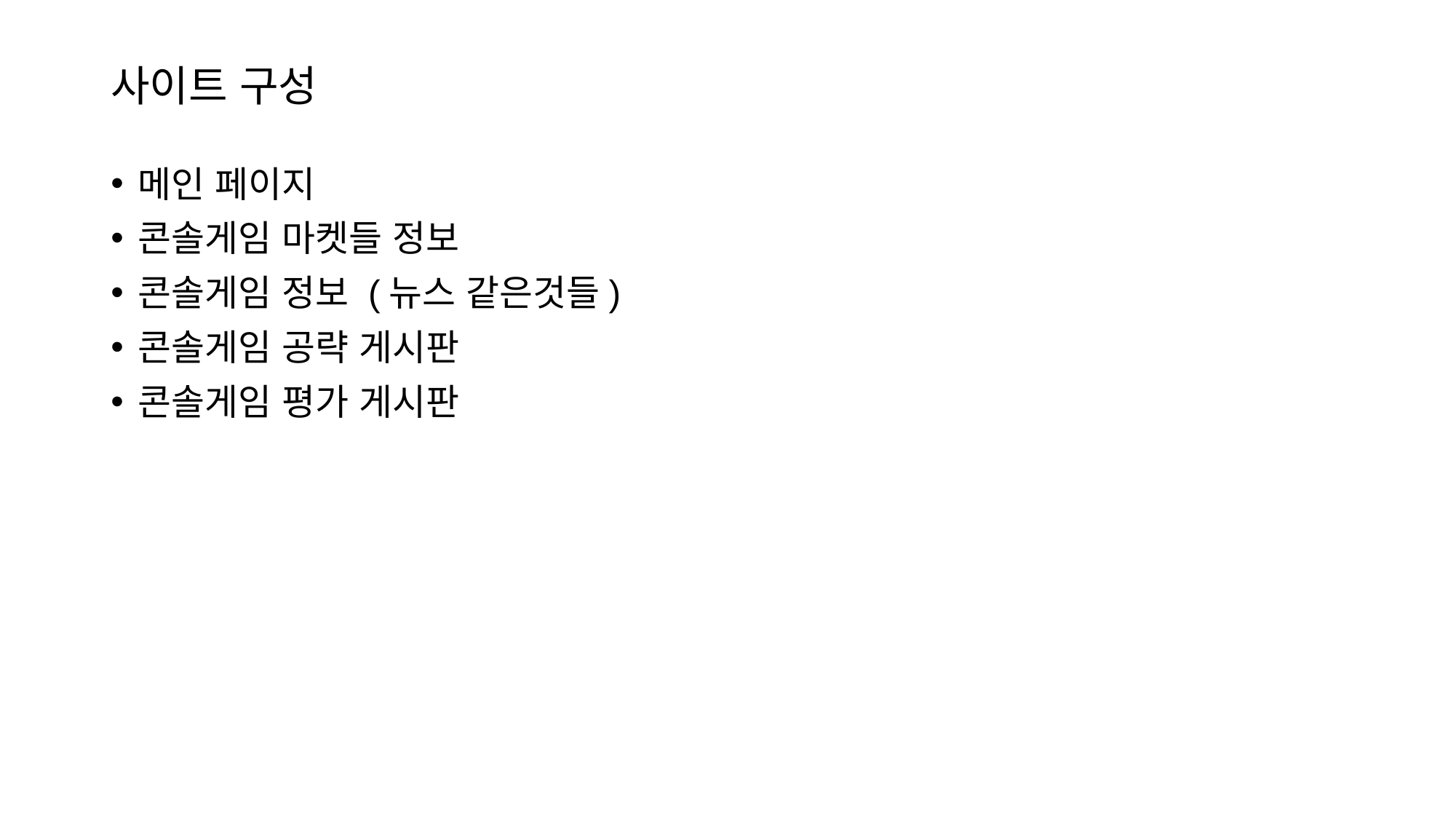

# 사이트 구성
메인 페이지
콘솔게임 마켓들 정보
콘솔게임 정보 (뉴스 같은것들)
콘솔게임 공략 게시판
콘솔게임 평가 게시판